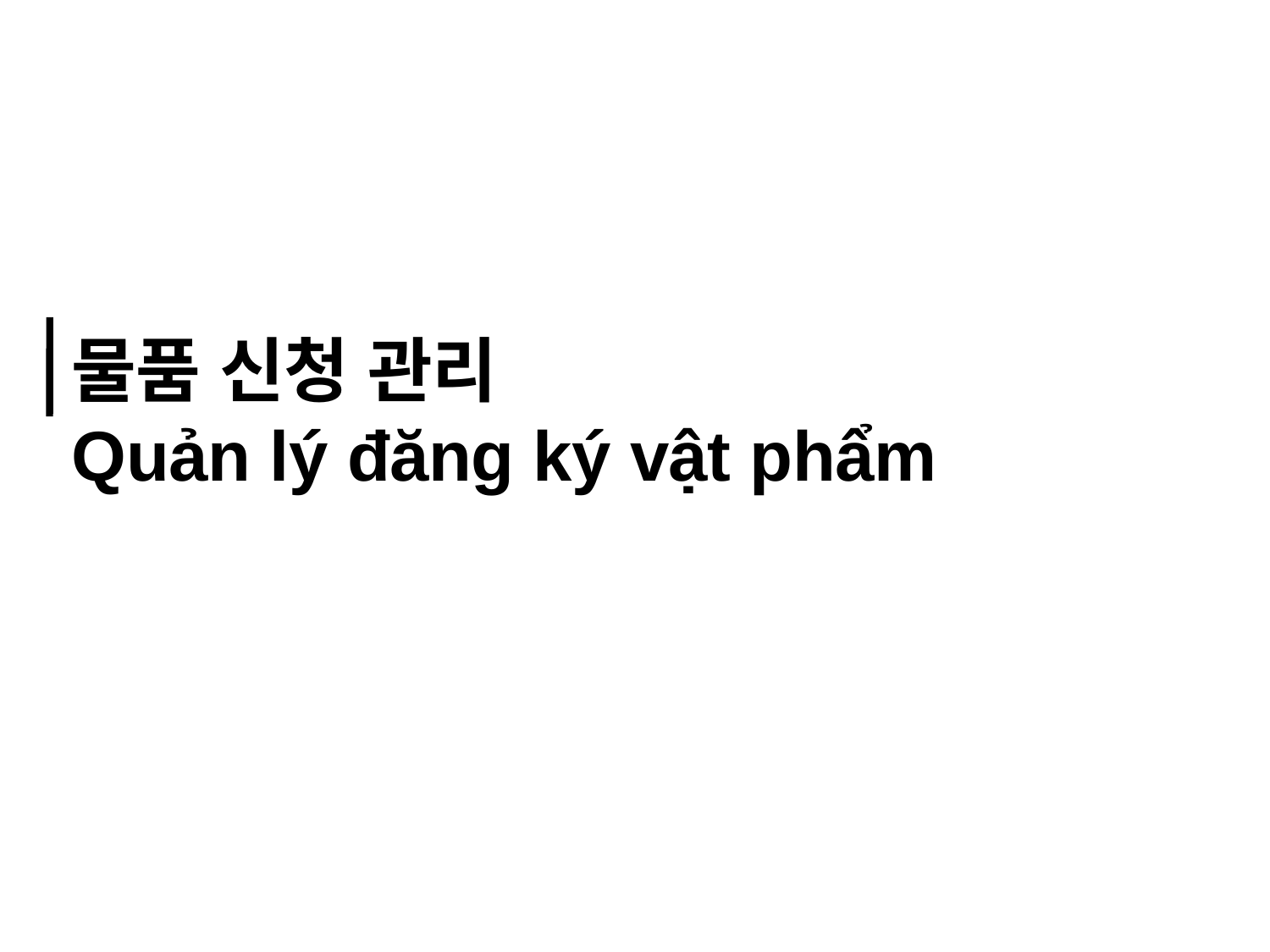

물품 신청 관리
Quản lý đăng ký vật phẩm